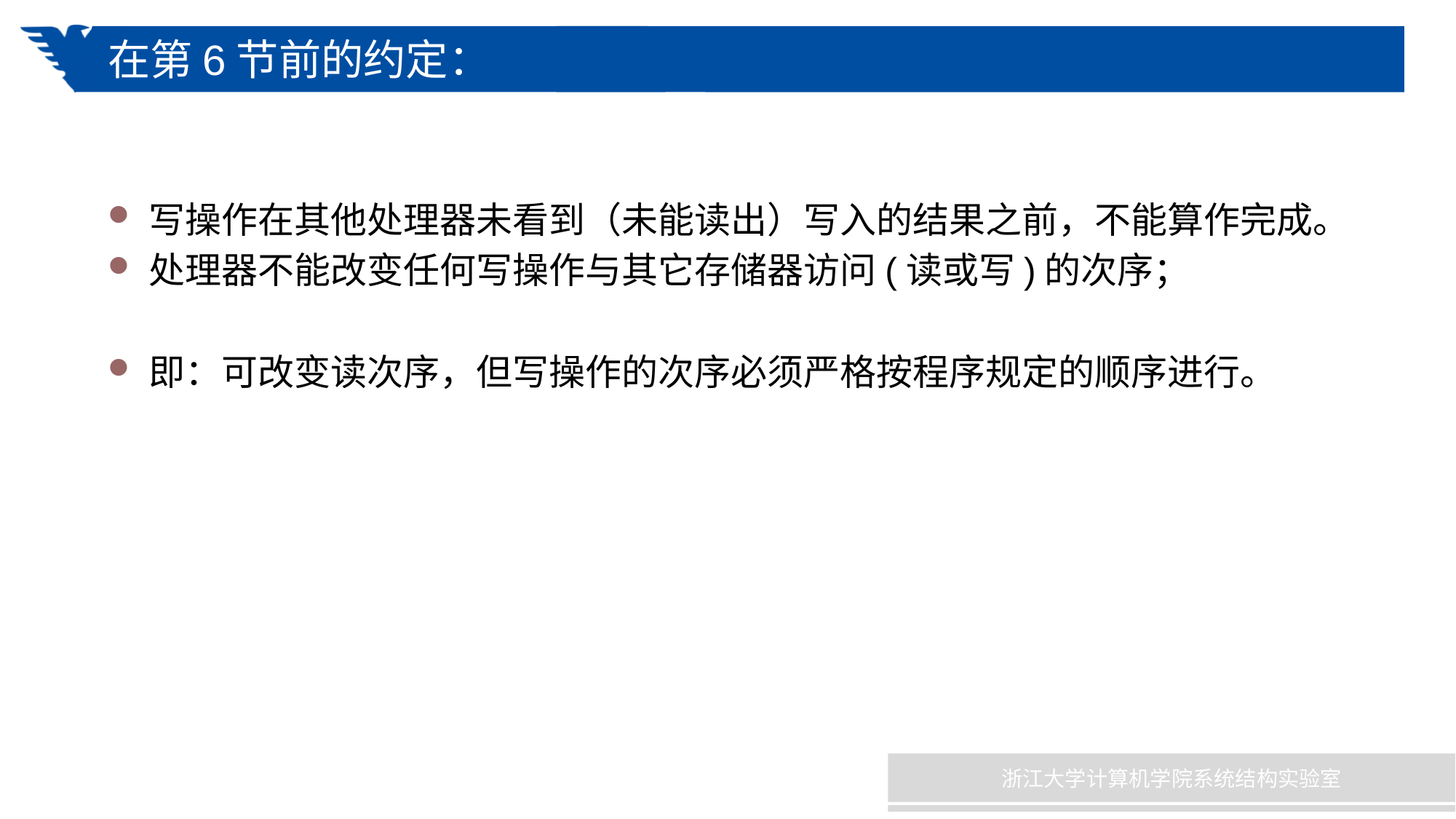

# 在第6节前的约定：
写操作在其他处理器未看到（未能读出）写入的结果之前，不能算作完成。
处理器不能改变任何写操作与其它存储器访问(读或写)的次序；

即：可改变读次序，但写操作的次序必须严格按程序规定的顺序进行。